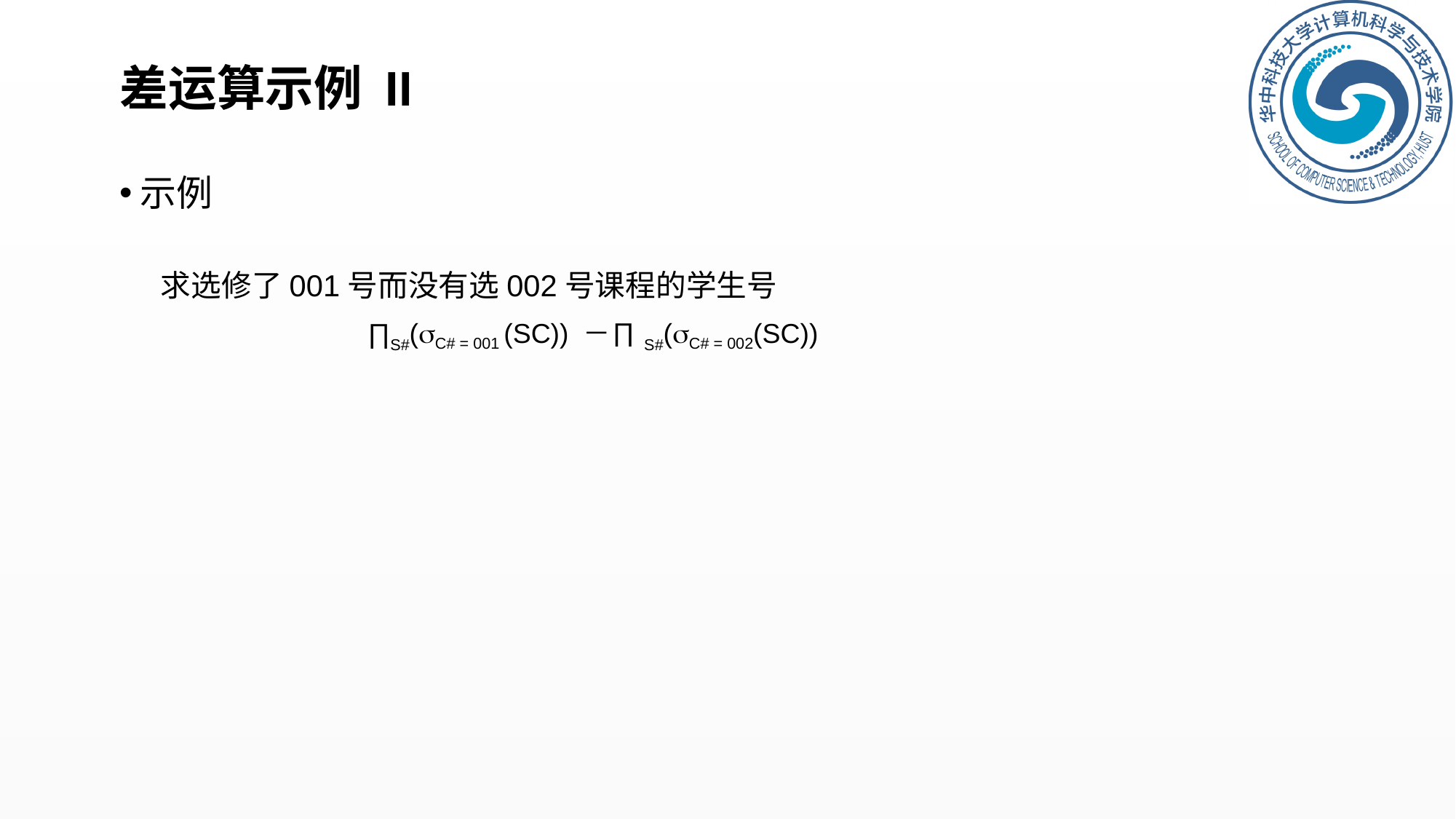

# 差运算示例 II
示例

求选修了001号而没有选002号课程的学生号
∏S#(σC# = 001 (SC)) －∏S#(σC# = 002(SC))